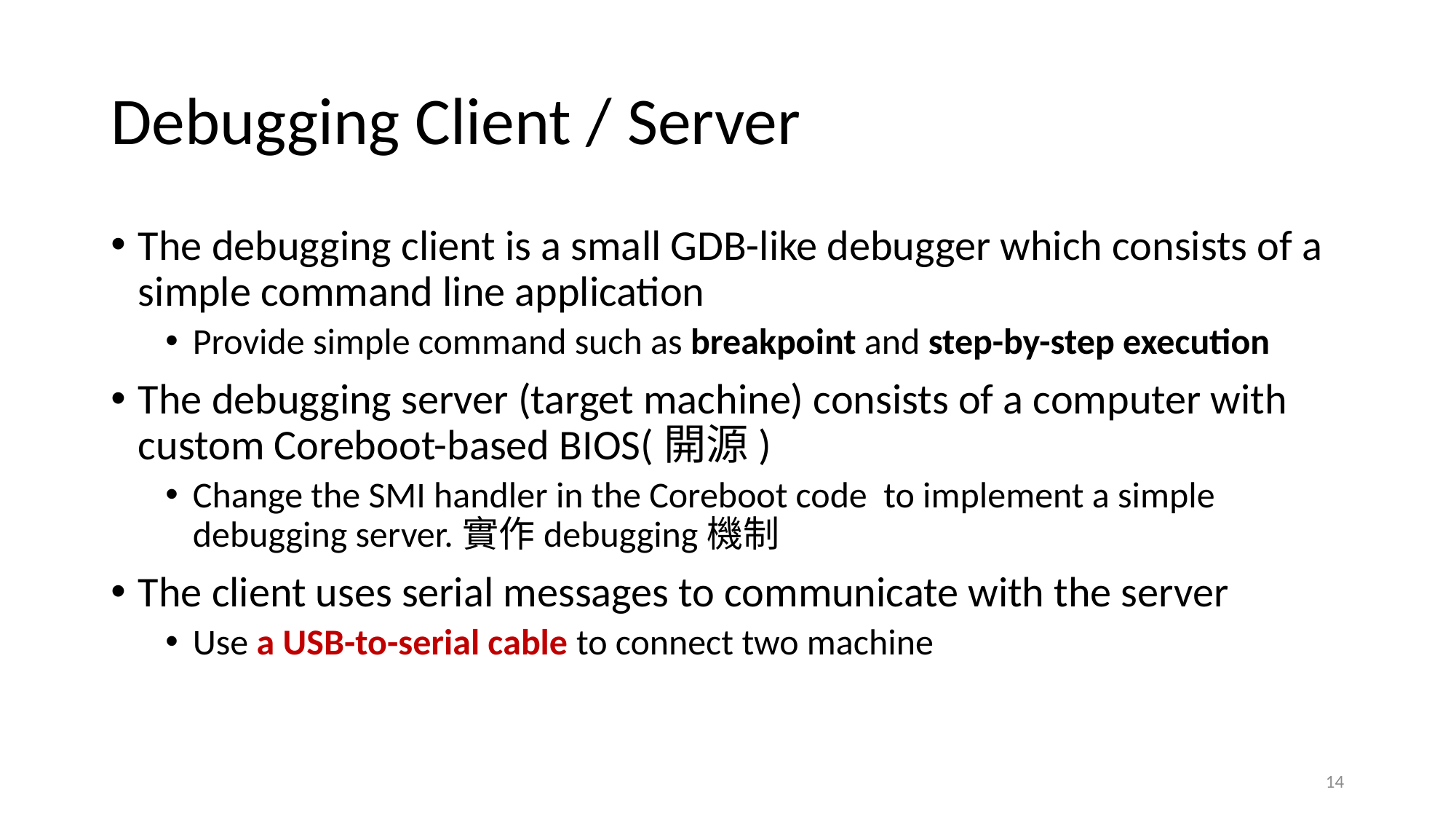

# Debugging Client / Server
The debugging client is a small GDB-like debugger which consists of a simple command line application
Provide simple command such as breakpoint and step-by-step execution
The debugging server (target machine) consists of a computer with custom Coreboot-based BIOS(開源)
Change the SMI handler in the Coreboot code  to implement a simple debugging server.實作debugging機制
The client uses serial messages to communicate with the server
Use a USB-to-serial cable to connect two machine

14